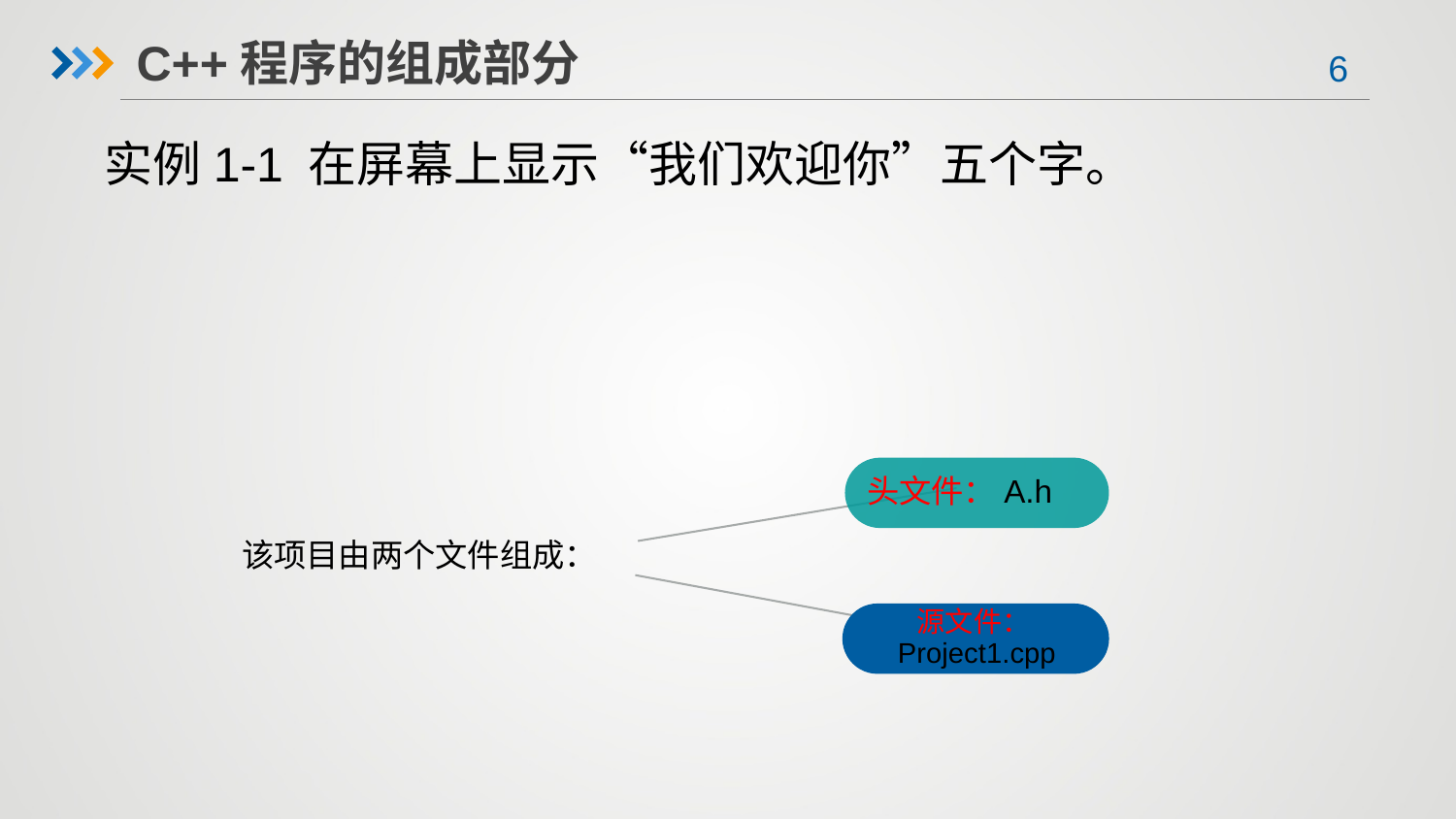

C++程序的组成部分
实例1-1 在屏幕上显示“我们欢迎你”五个字。

头文件：A.h

该项目由两个文件组成：

源文件：Project1.cpp